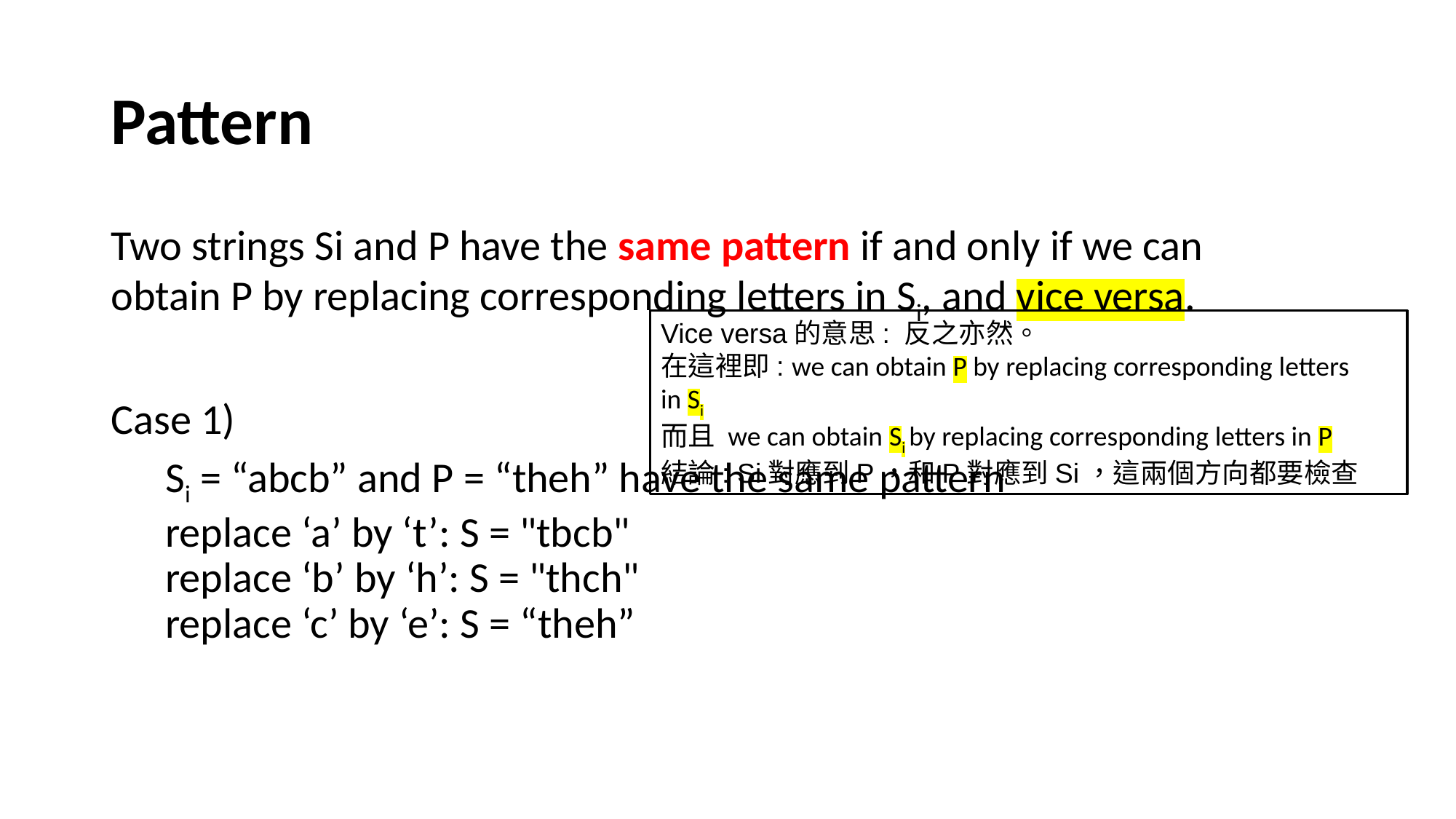

# Pattern
Two strings Si and P have the same pattern if and only if we can obtain P by replacing corresponding letters in Si, and vice versa.

Case 1)
Si = “abcb” and P = “theh” have the same pattern
replace ‘a’ by ‘t’: S = "tbcb"
replace ‘b’ by ‘h’: S = "thch"
replace ‘c’ by ‘e’: S = “theh”

Vice versa的意思: 反之亦然。
在這裡即: we can obtain P by replacing corresponding letters in Si
而且 we can obtain Si by replacing corresponding letters in P
結論: Si對應到P，和P對應到Si，這兩個方向都要檢查